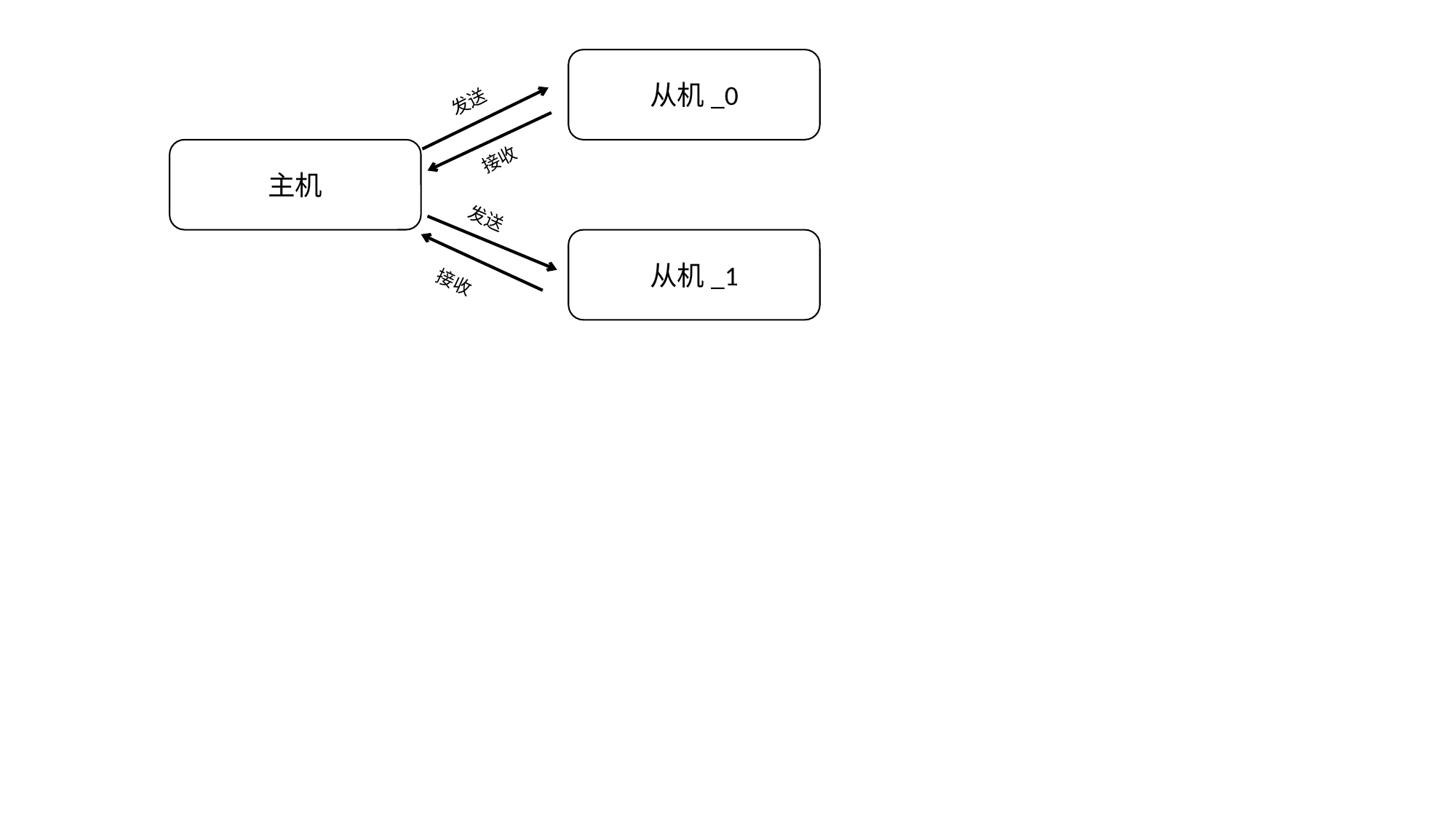

从机_0
发送
接收
主机
发送
从机_1
接收